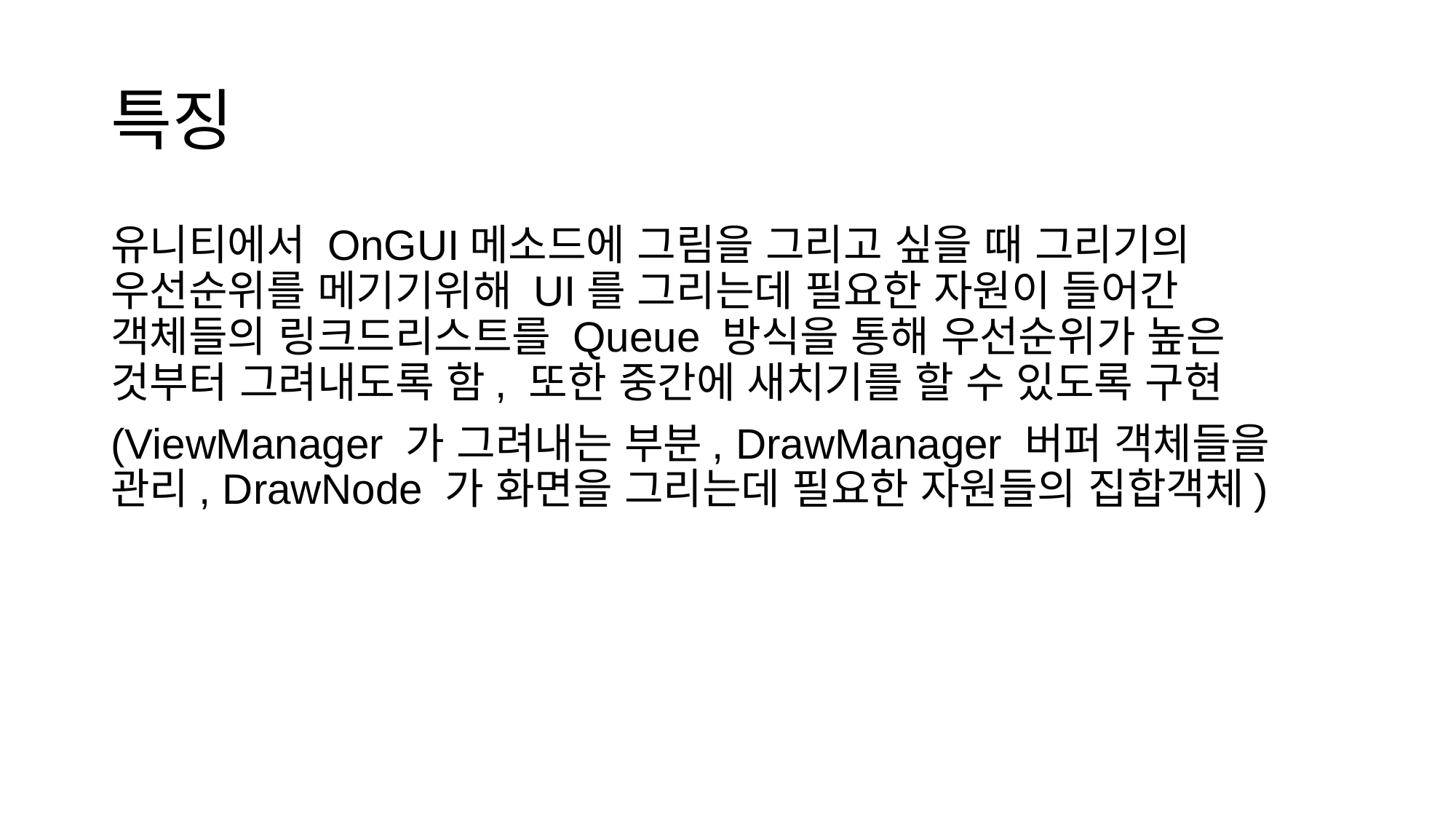

# 특징
유니티에서 OnGUI메소드에 그림을 그리고 싶을 때 그리기의 우선순위를 메기기위해 UI를 그리는데 필요한 자원이 들어간 객체들의 링크드리스트를 Queue 방식을 통해 우선순위가 높은 것부터 그려내도록 함, 또한 중간에 새치기를 할 수 있도록 구현
(ViewManager 가 그려내는 부분, DrawManager 버퍼 객체들을 관리, DrawNode 가 화면을 그리는데 필요한 자원들의 집합객체)